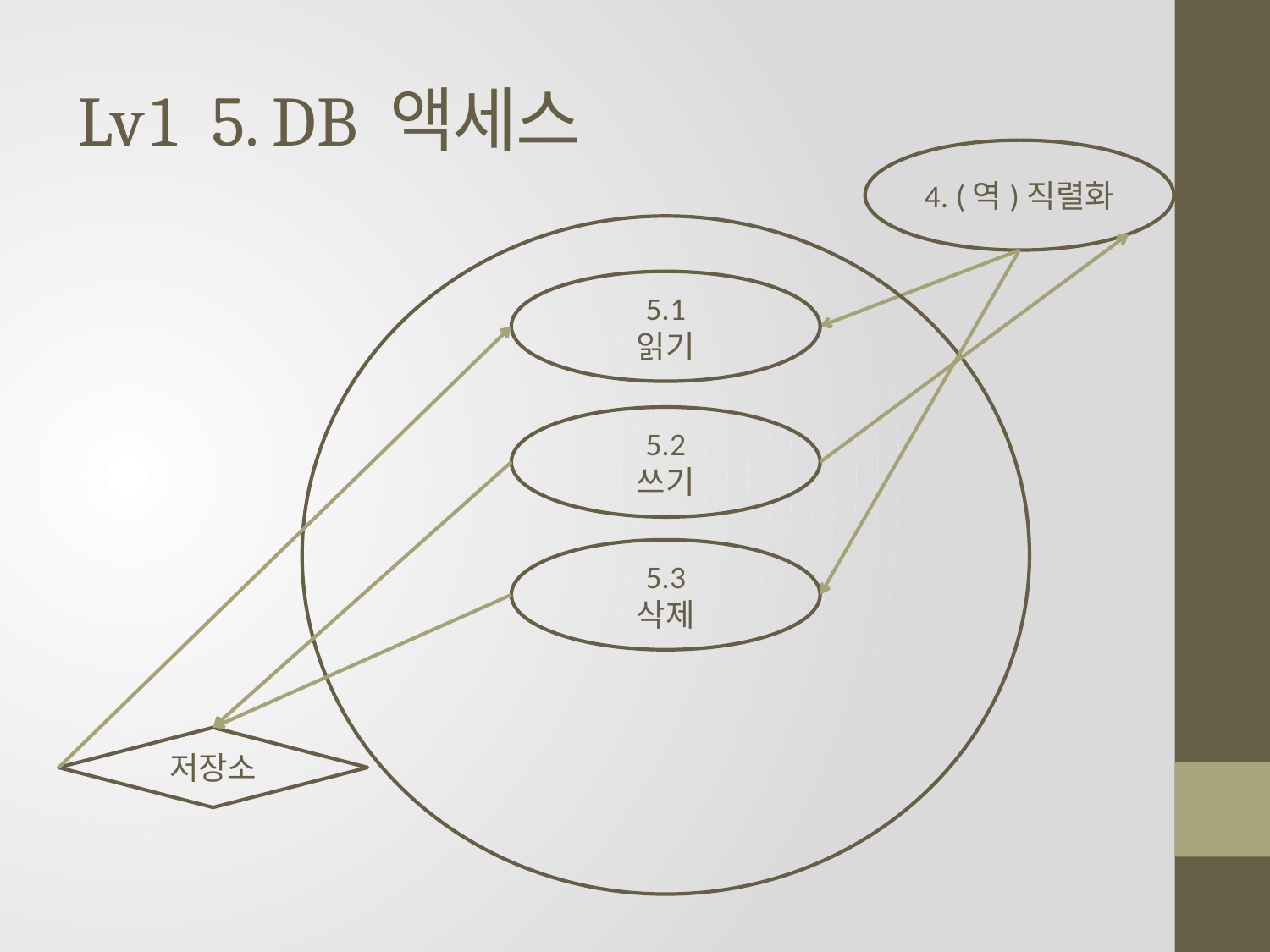

# Lv1  5. DB 액세스
4. (역)직렬화

5.1
읽기
5.2
쓰기
5.3
삭제
저장소